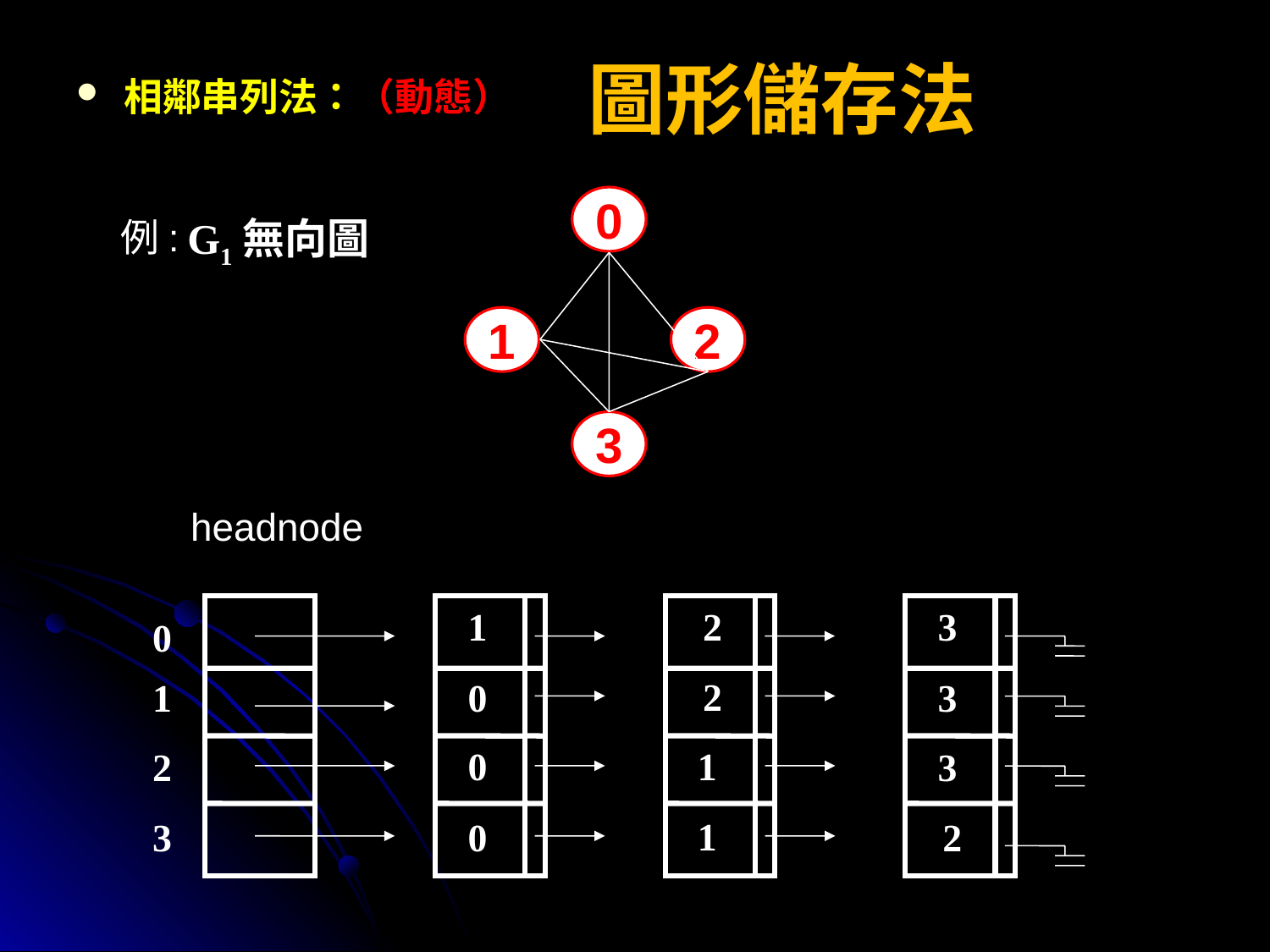

# 圖形儲存法
相鄰串列法：（動態）
0
1
2
3
G1無向圖
例:
headnode

1

2

3
0

2
1
0
3

0
1
2
3

1
3
0
2